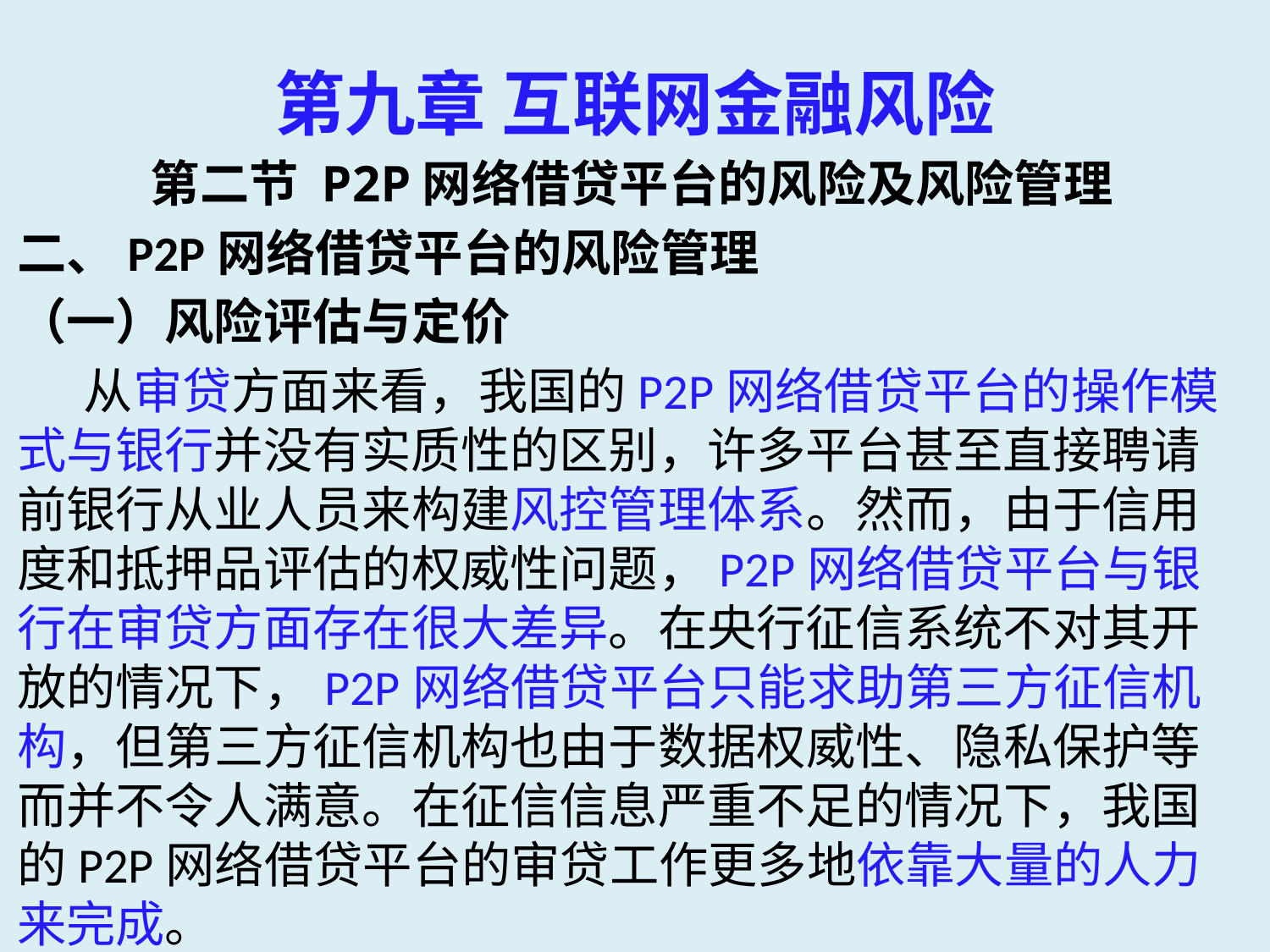

# 第九章 互联网金融风险
第二节 P2P网络借贷平台的风险及风险管理
二、P2P网络借贷平台的风险管理
（一）风险评估与定价
     从审贷方面来看，我国的P2P网络借贷平台的操作模式与银行并没有实质性的区别，许多平台甚至直接聘请前银行从业人员来构建风控管理体系。然而，由于信用度和抵押品评估的权威性问题，P2P网络借贷平台与银行在审贷方面存在很大差异。在央行征信系统不对其开放的情况下，P2P网络借贷平台只能求助第三方征信机构，但第三方征信机构也由于数据权威性、隐私保护等而并不令人满意。在征信信息严重不足的情况下，我国的P2P网络借贷平台的审贷工作更多地依靠大量的人力来完成。
23